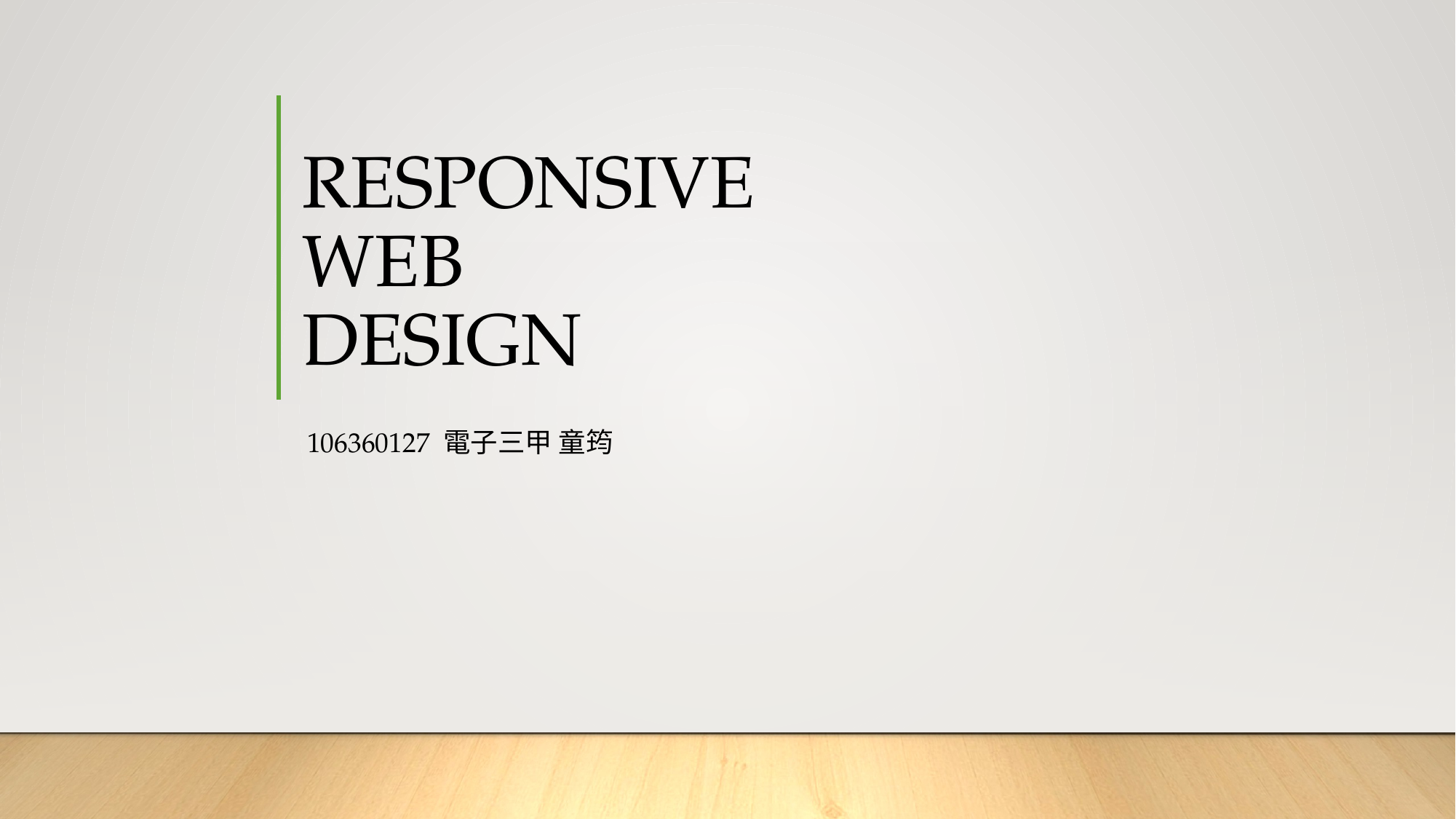

# RESPONSIVE WEB DESIGN
106360127 電子三甲 童筠